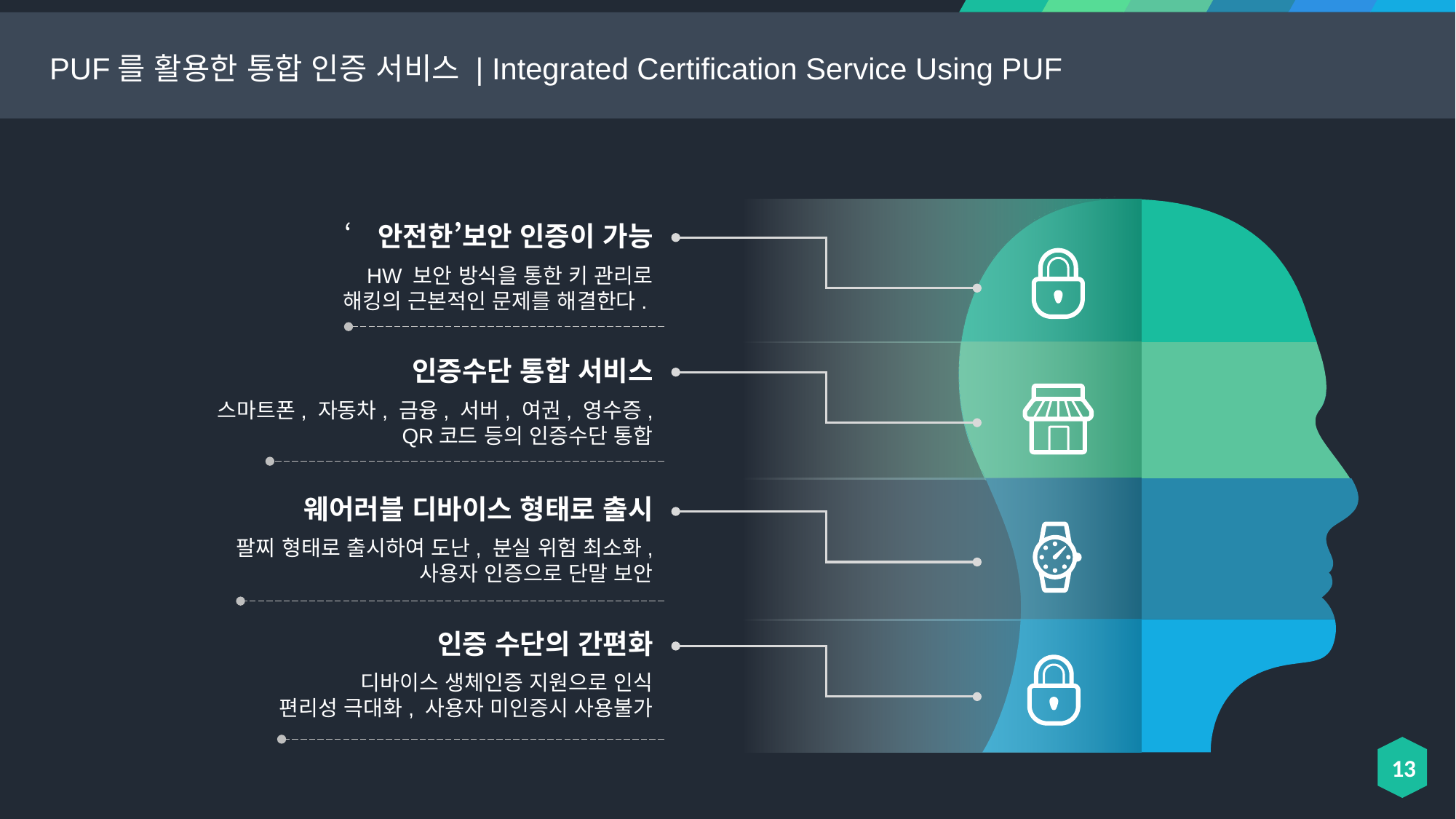

PUF를 활용한 통합 인증 서비스 | Integrated Certification Service Using PUF

‘안전한’보안 인증이 가능

HW 보안 방식을 통한 키 관리로
해킹의 근본적인 문제를 해결한다.
인증수단 통합 서비스

스마트폰, 자동차, 금융, 서버, 여권, 영수증,
QR코드 등의 인증수단 통합
웨어러블 디바이스 형태로 출시

팔찌 형태로 출시하여 도난, 분실 위험 최소화,
사용자 인증으로 단말 보안
인증 수단의 간편화

디바이스 생체인증 지원으로 인식
편리성 극대화, 사용자 미인증시 사용불가